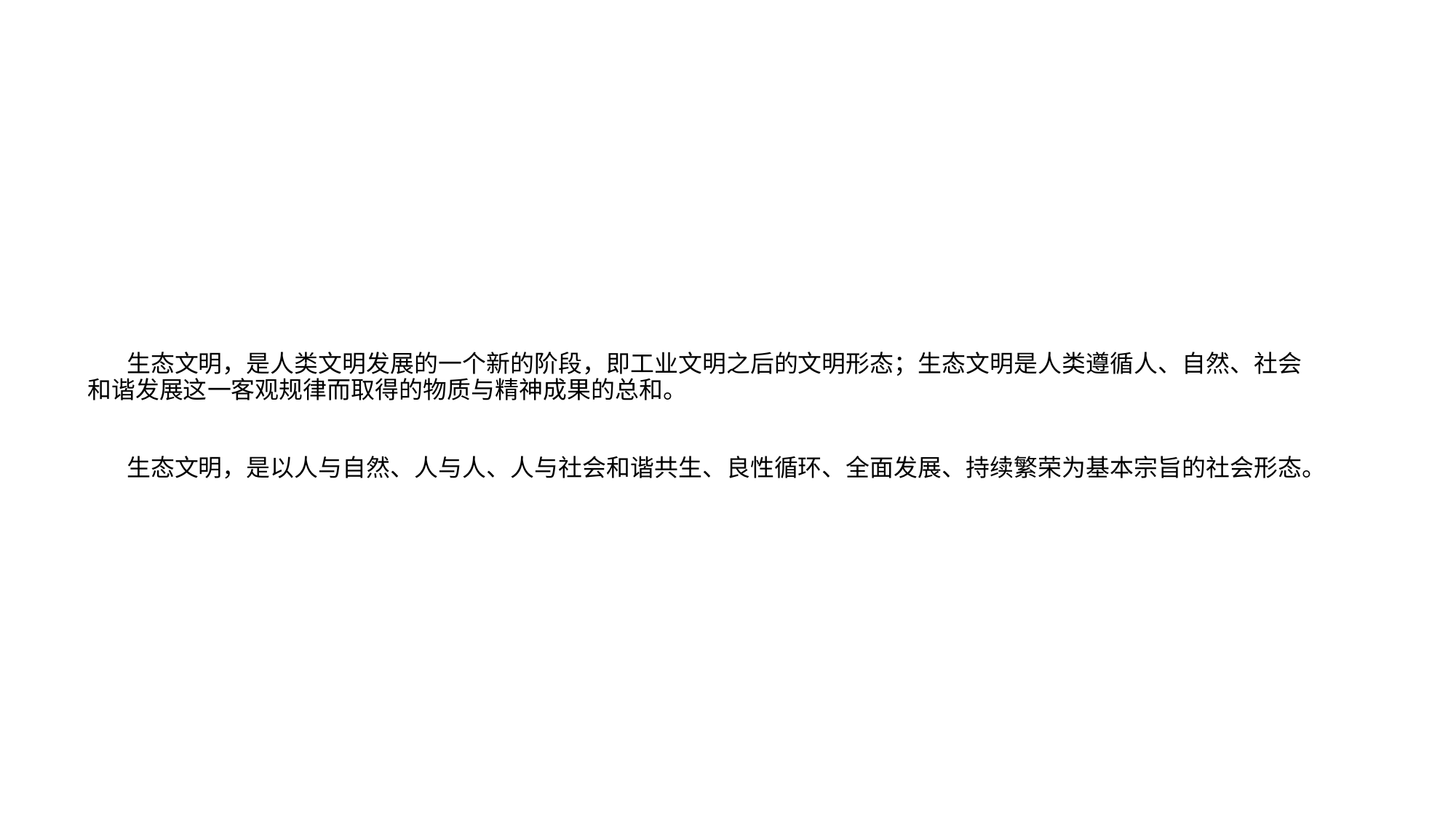

# 生态文明，是人类文明发展的一个新的阶段，即工业文明之后的文明形态；生态文明是人类遵循人、自然、社会和谐发展这一客观规律而取得的物质与精神成果的总和。 生态文明，是以人与自然、人与人、人与社会和谐共生、良性循环、全面发展、持续繁荣为基本宗旨的社会形态。